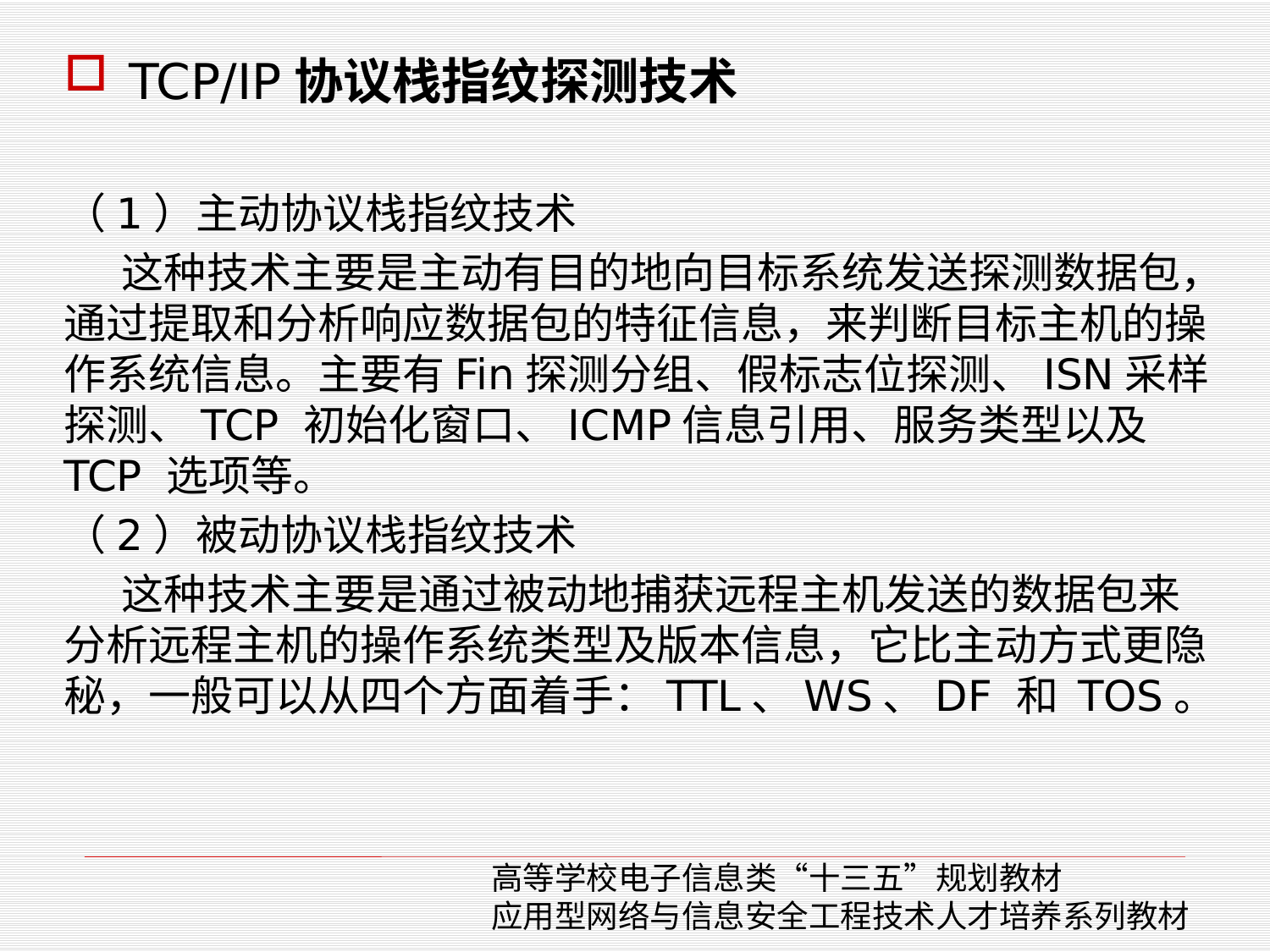

TCP/IP协议栈指纹探测技术

（1）主动协议栈指纹技术
     这种技术主要是主动有目的地向目标系统发送探测数据包，通过提取和分析响应数据包的特征信息，来判断目标主机的操作系统信息。主要有Fin探测分组、假标志位探测、ISN采样探测、TCP 初始化窗口、ICMP信息引用、服务类型以及TCP 选项等。
（2）被动协议栈指纹技术
     这种技术主要是通过被动地捕获远程主机发送的数据包来分析远程主机的操作系统类型及版本信息，它比主动方式更隐秘，一般可以从四个方面着手：TTL、WS、DF 和 TOS。
高等学校电子信息类“十三五”规划教材
应用型网络与信息安全工程技术人才培养系列教材